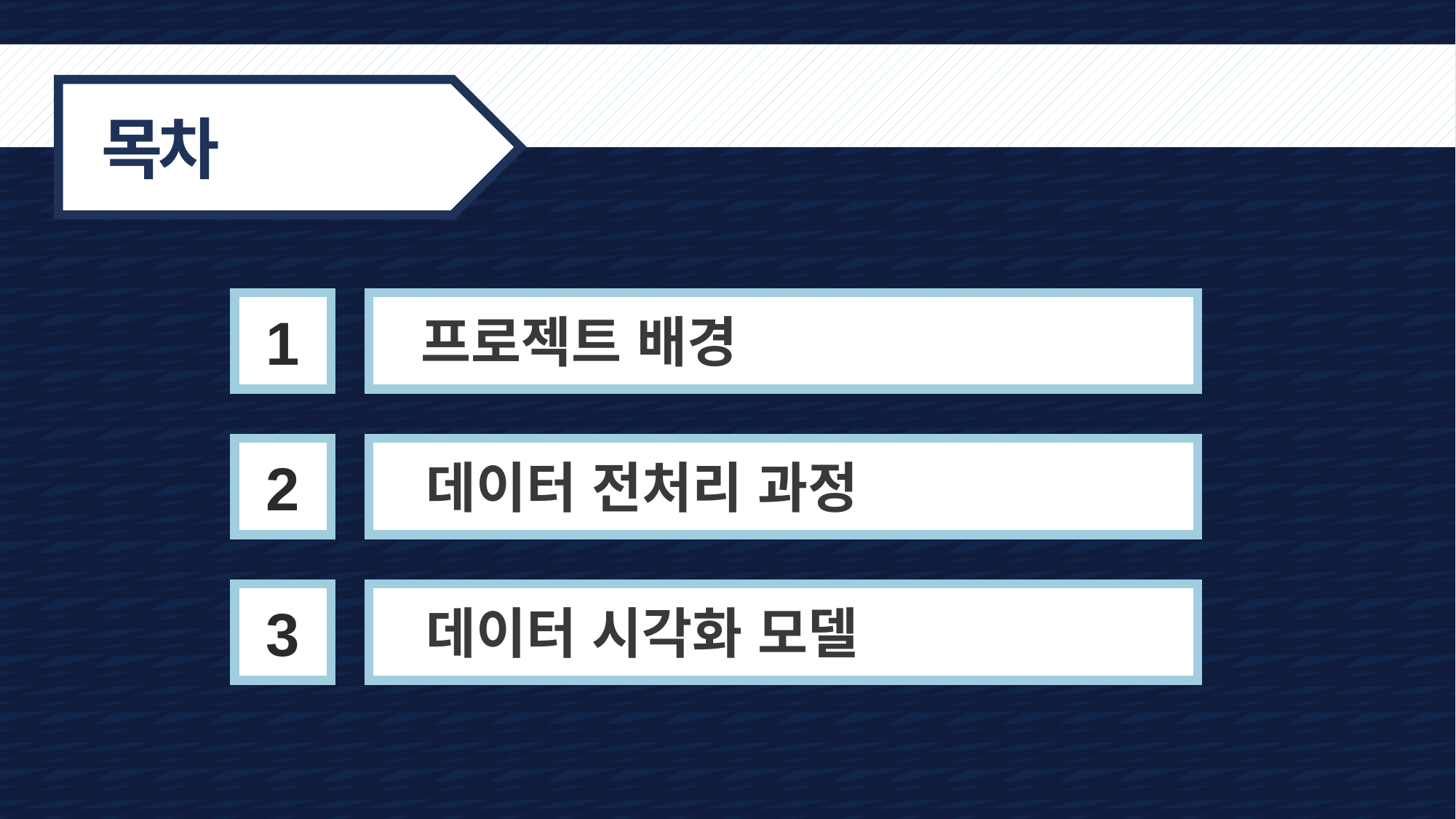

목차

1
프로젝트 배경

2
데이터 전처리 과정

3
데이터 시각화 모델